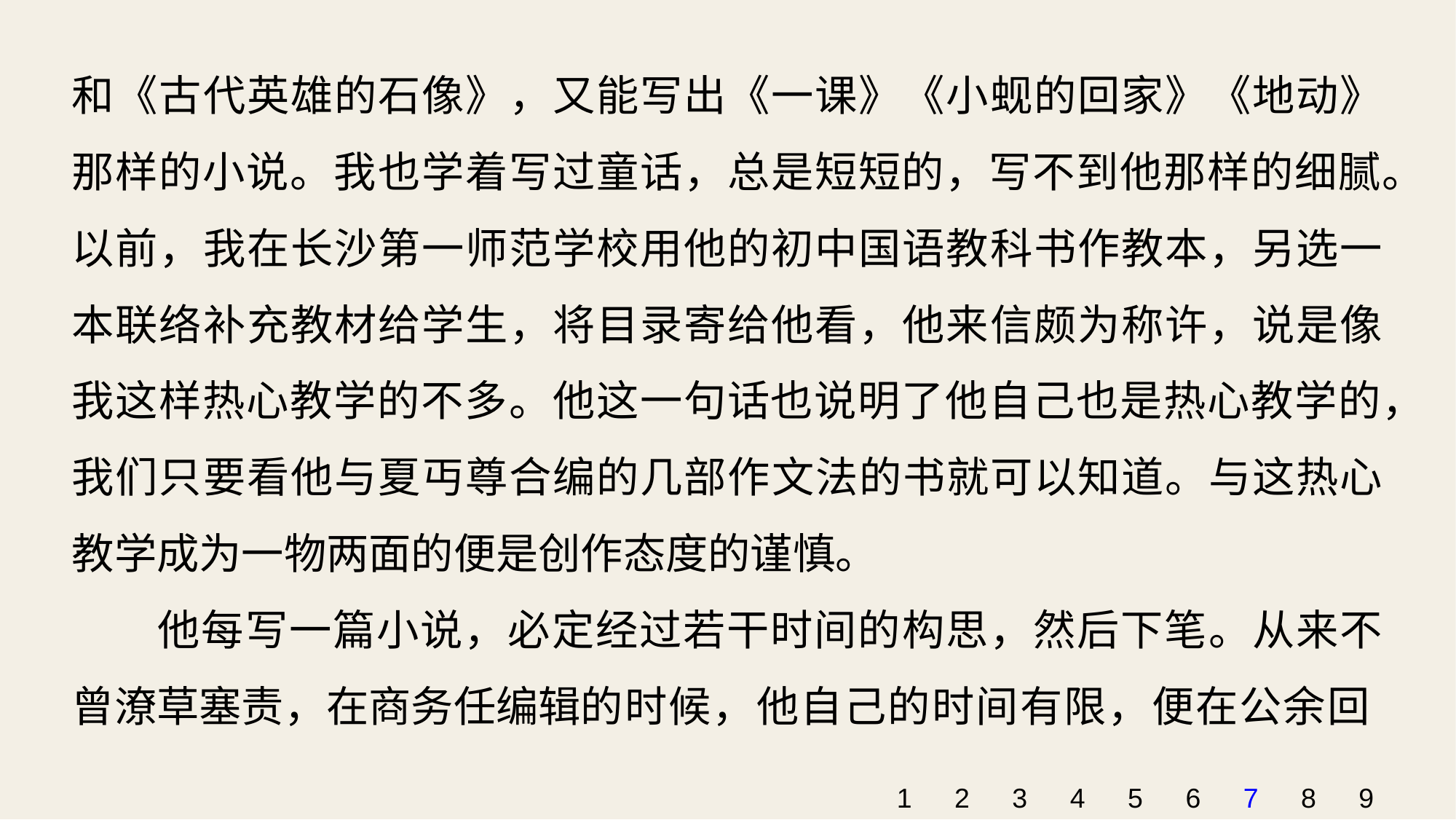

和《古代英雄的石像》，又能写出《一课》《小蚬的回家》《地动》那样的小说。我也学着写过童话，总是短短的，写不到他那样的细腻。以前，我在长沙第一师范学校用他的初中国语教科书作教本，另选一本联络补充教材给学生，将目录寄给他看，他来信颇为称许，说是像我这样热心教学的不多。他这一句话也说明了他自己也是热心教学的，我们只要看他与夏丏尊合编的几部作文法的书就可以知道。与这热心教学成为一物两面的便是创作态度的谨慎。
他每写一篇小说，必定经过若干时间的构思，然后下笔。从来不曾潦草塞责，在商务任编辑的时候，他自己的时间有限，便在公余回
1
2
3
4
5
6
7
8
9